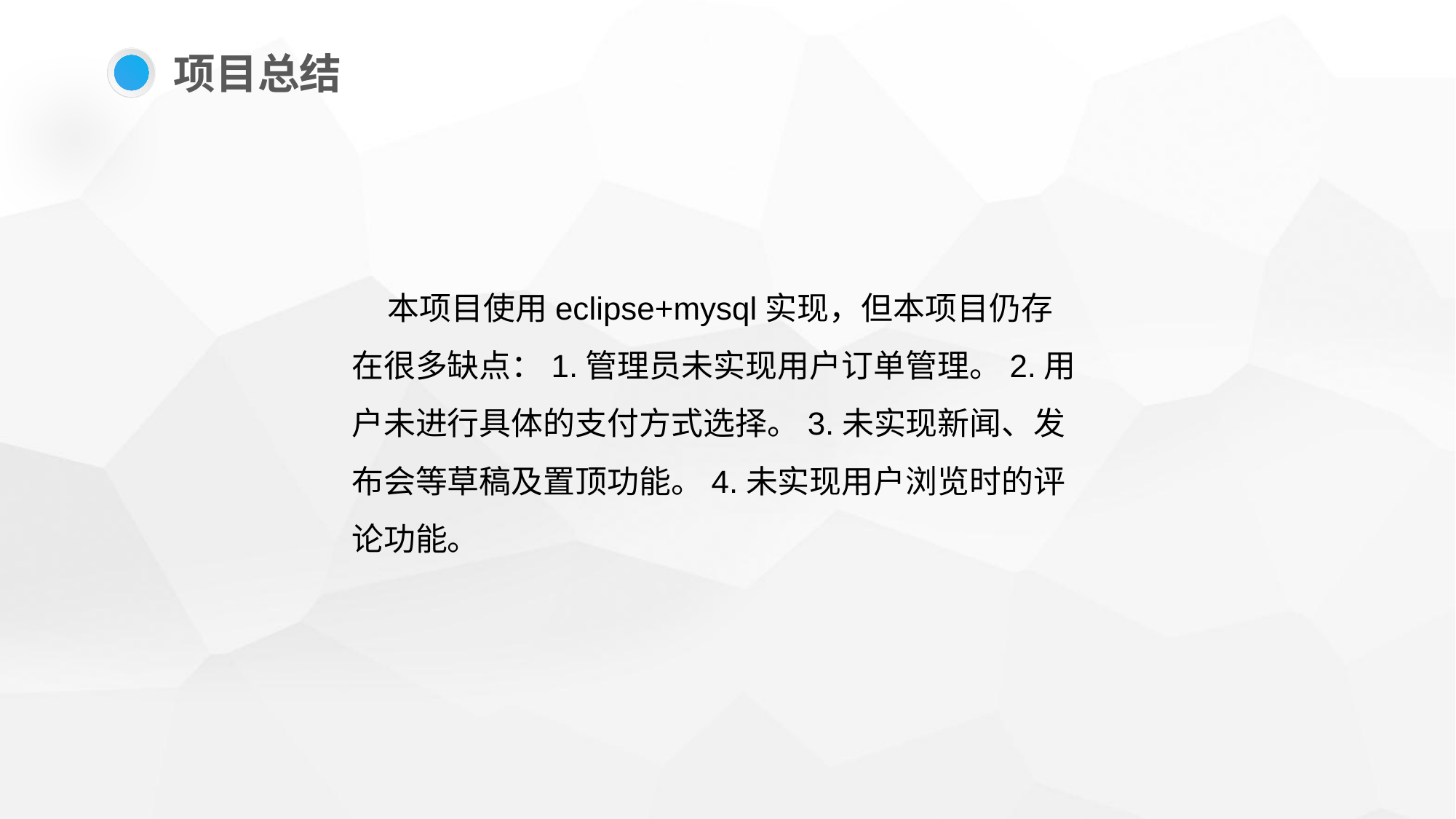

项目总结

    本项目使用eclipse+mysql实现，但本项目仍存在很多缺点：1.管理员未实现用户订单管理。2.用户未进行具体的支付方式选择。3.未实现新闻、发布会等草稿及置顶功能。4.未实现用户浏览时的评论功能。